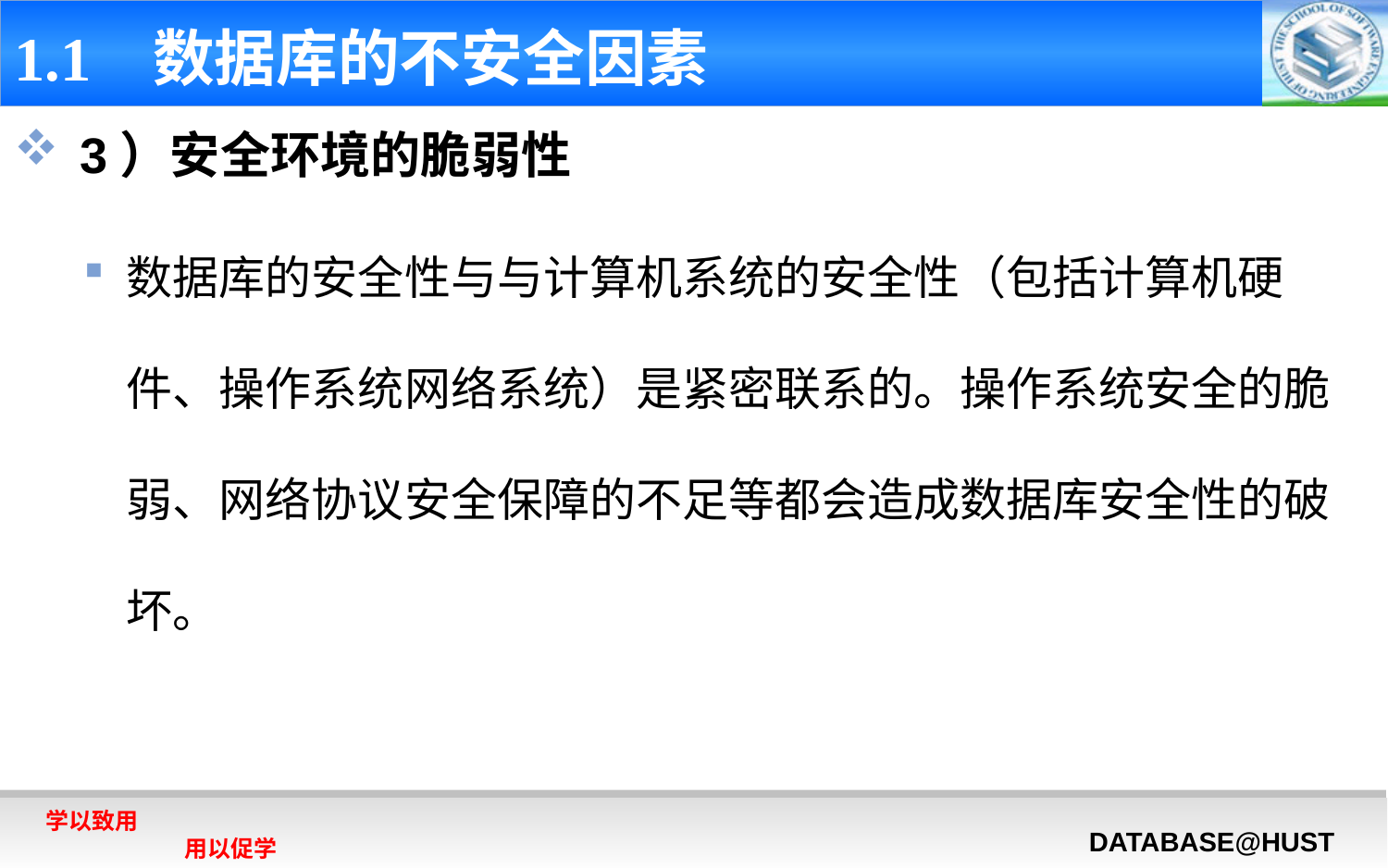

# 1.1   数据库的不安全因素
 3）安全环境的脆弱性
数据库的安全性与与计算机系统的安全性（包括计算机硬件、操作系统网络系统）是紧密联系的。操作系统安全的脆弱、网络协议安全保障的不足等都会造成数据库安全性的破坏。